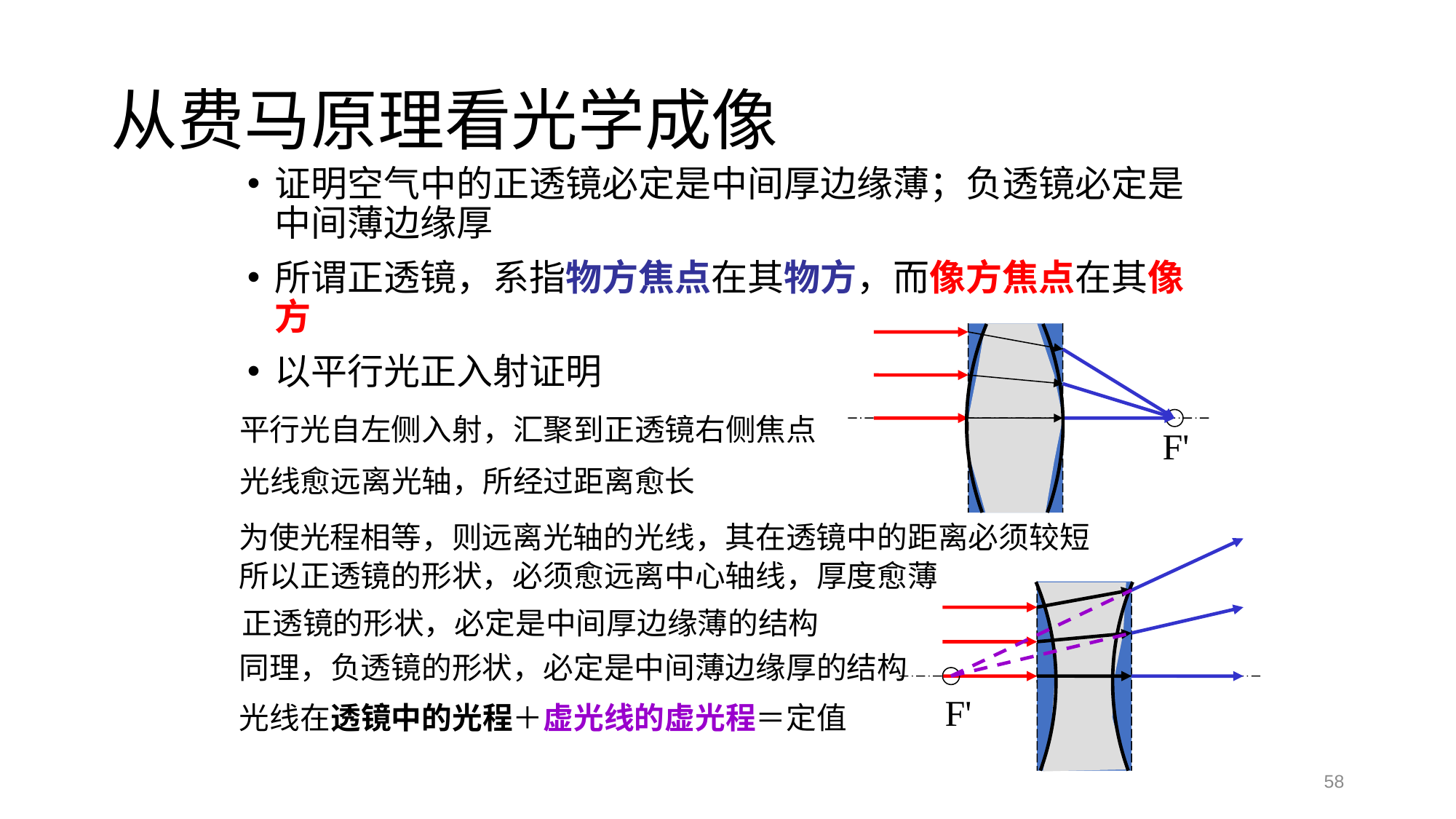

# 从费马原理看光学成像
证明空气中的正透镜必定是中间厚边缘薄；负透镜必定是中间薄边缘厚
所谓正透镜，系指物方焦点在其物方，而像方焦点在其像方
以平行光正入射证明

平行光自左侧入射，汇聚到正透镜右侧焦点

F'
光线愈远离光轴，所经过距离愈长
为使光程相等，则远离光轴的光线，其在透镜中的距离必须较短

所以正透镜的形状，必须愈远离中心轴线，厚度愈薄

正透镜的形状，必定是中间厚边缘薄的结构

同理，负透镜的形状，必定是中间薄边缘厚的结构

F'
光线在透镜中的光程＋虚光线的虚光程＝定值
58